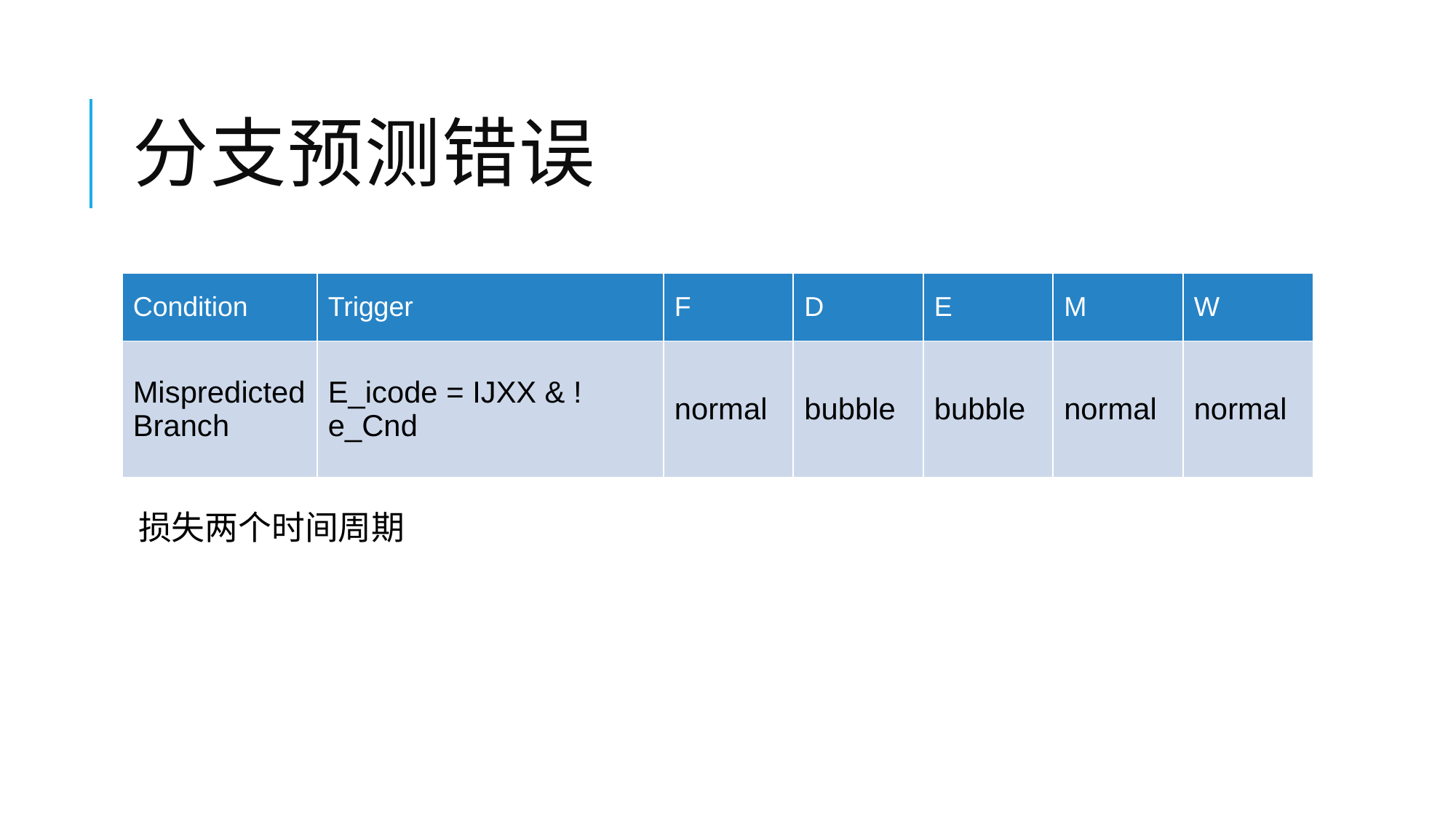

# 分支预测错误

损失两个时间周期
| Condition | Trigger | F | D | E | M | W |
| --- | --- | --- | --- | --- | --- | --- |
| Mispredicted Branch | E\_icode = IJXX & !e\_Cnd | normal | bubble | bubble | normal | normal |